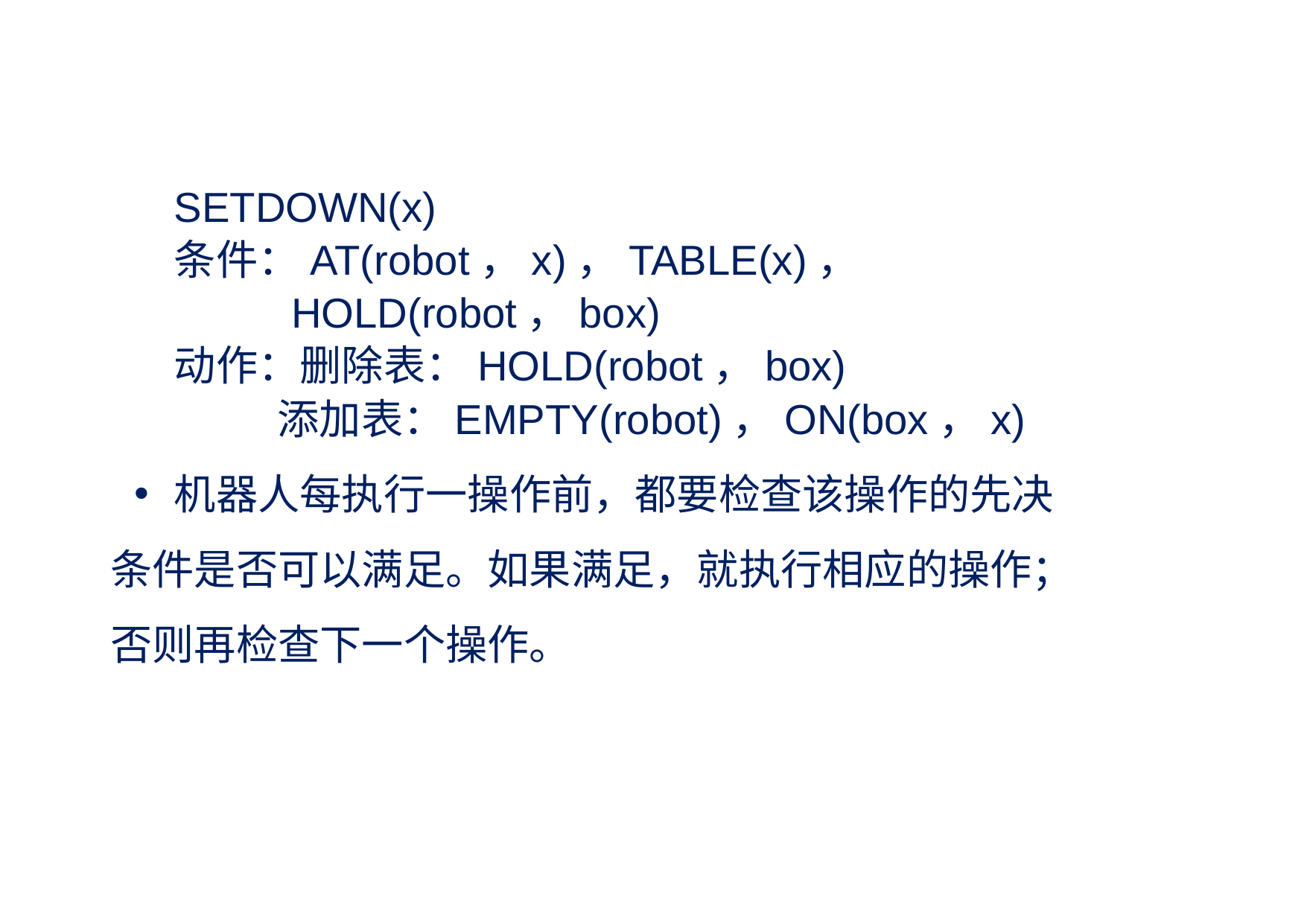

SETDOWN(x)
条件：AT(robot，x)，TABLE(x)，
          HOLD(robot，box)
动作：删除表：HOLD(robot，box)
          添加表：EMPTY(robot)，ON(box，x)
机器人每执行一操作前，都要检查该操作的先决条件是否可以满足。如果满足，就执行相应的操作；否则再检查下一个操作。
42